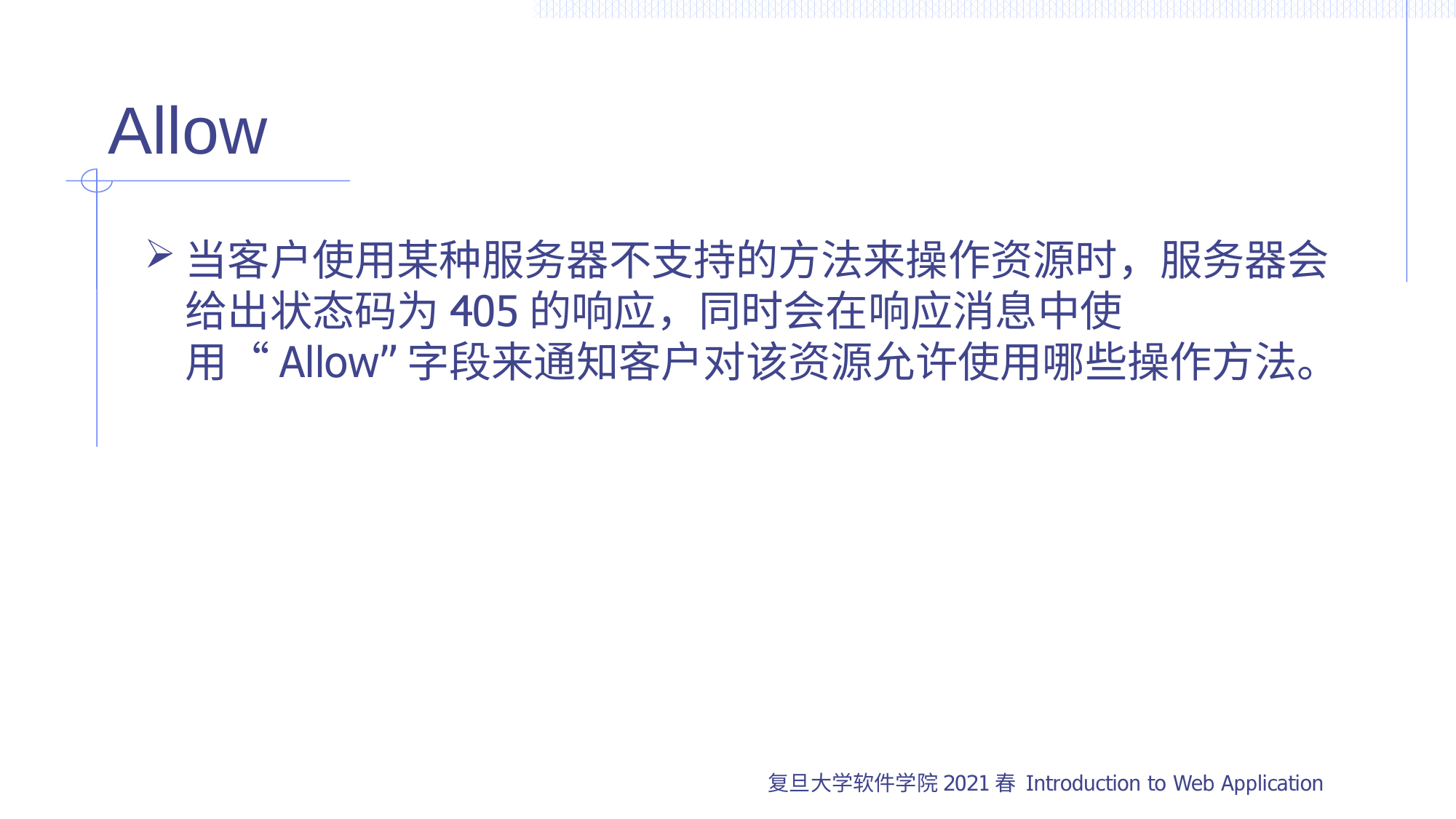

# Allow
当客户使用某种服务器不支持的方法来操作资源时，服务器会给出状态码为405的响应，同时会在响应消息中使用“Allow”字段来通知客户对该资源允许使用哪些操作方法。